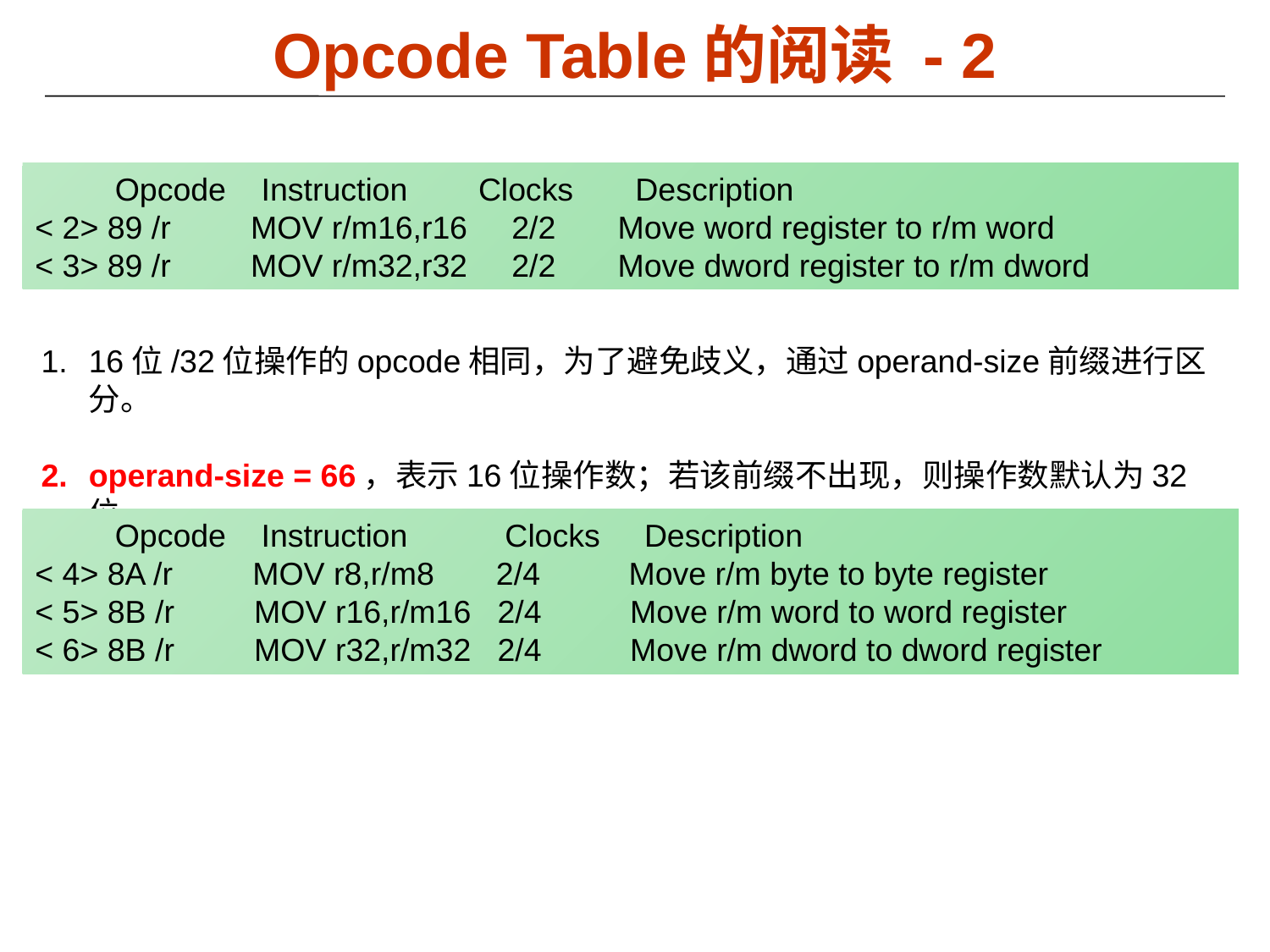

# Opcode Table的阅读 - 2
         Opcode    Instruction        Clocks       Description
< 2> 89 /r         MOV r/m16,r16     2/2       Move word register to r/m word
< 3> 89 /r         MOV r/m32,r32     2/2       Move dword register to r/m dword
16位/32位操作的opcode相同，为了避免歧义，通过operand-size前缀进行区分。

operand-size = 66，表示16位操作数；若该前缀不出现，则操作数默认为32位。
         Opcode    Instruction           Clocks     Description
< 4> 8A /r         MOV r8,r/m8       2/4          Move r/m byte to byte register
< 5> 8B /r         MOV r16,r/m16   2/4          Move r/m word to word register
< 6> 8B /r         MOV r32,r/m32   2/4          Move r/m dword to dword register